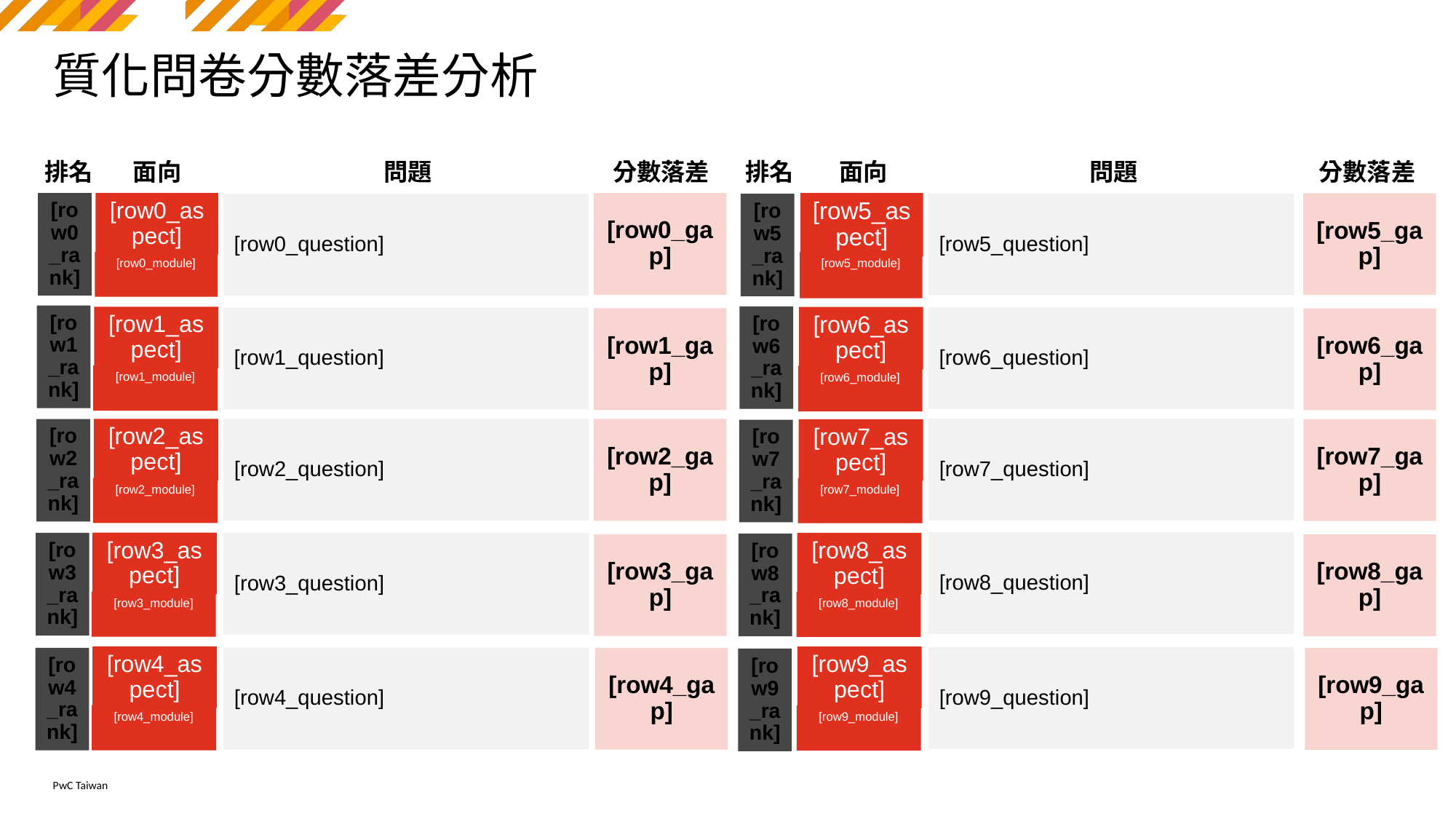

# 質化問卷分數落差分析
[row0_rank]
[row0_aspect]
[row0_gap]
[row5_aspect]
[row5_gap]
[row5_question]
[row5_rank]
[row0_question]
[row0_module]
[row5_module]
[row1_rank]
[row6_rank]
[row1_aspect]
[row6_aspect]
[row6_question]
[row1_question]
[row1_gap]
[row6_gap]
[row1_module]
[row6_module]
[row7_question]
[row2_aspect]
[row2_question]
[row2_gap]
[row2_rank]
[row7_aspect]
[row7_gap]
[row7_rank]
[row2_module]
[row7_module]
[row8_question]
[row3_aspect]
[row3_question]
[row3_rank]
[row8_aspect]
[row8_rank]
[row3_gap]
[row8_gap]
[row3_module]
[row8_module]
[row4_aspect]
[row9_aspect]
[row9_question]
[row4_question]
[row4_rank]
[row4_gap]
[row9_gap]
[row9_rank]
[row4_module]
[row9_module]